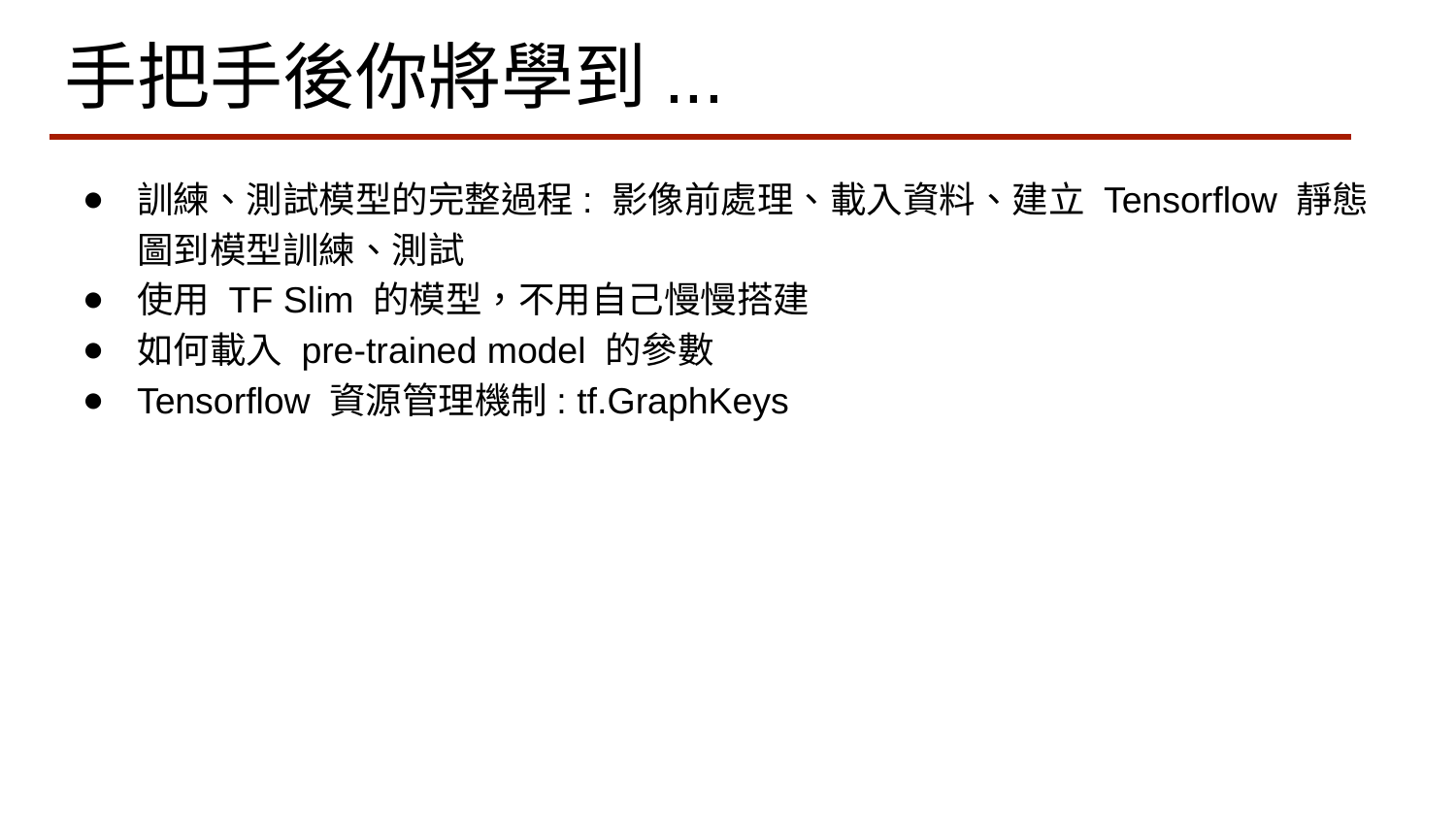

# 手把手後你將學到...
訓練、測試模型的完整過程: 影像前處理、載入資料、建立 Tensorflow 靜態圖到模型訓練、測試
使用 TF Slim 的模型，不用自己慢慢搭建
如何載入 pre-trained model 的參數
Tensorflow 資源管理機制: tf.GraphKeys